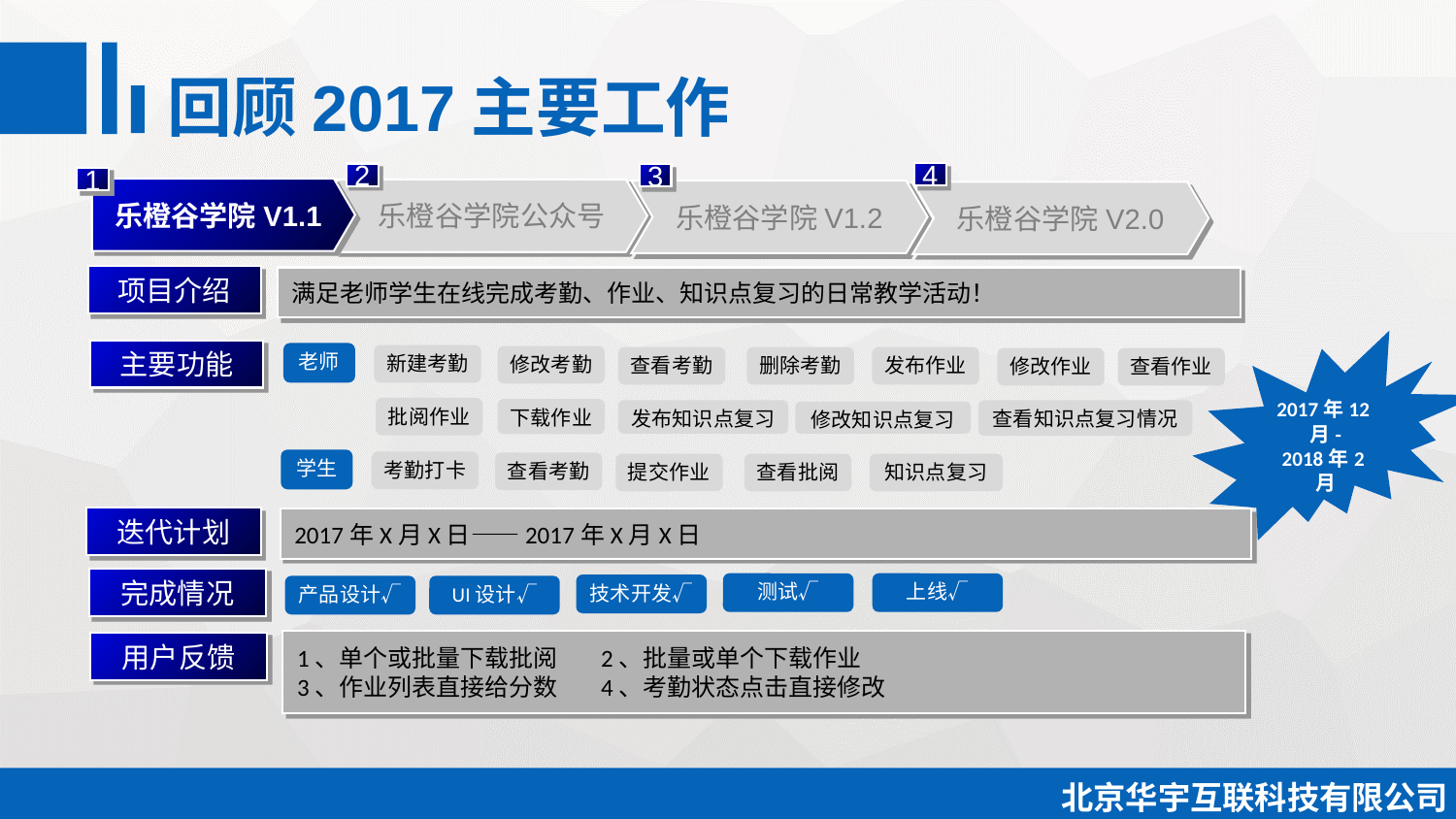

回顾2017主要工作

4
2
3
1
乐橙谷学院V1.1
乐橙谷学院公众号
乐橙谷学院V1.2
乐橙谷学院V2.0
项目介绍
满足老师学生在线完成考勤、作业、知识点复习的日常教学活动！
主要功能
迭代计划
2017年X月X日——2017年X月X日
完成情况
1、单个或批量下载批阅       2、批量或单个下载作业
3、作业列表直接给分数       4、考勤状态点击直接修改
用户反馈
2017年12月-
2018年2月
老师
新建考勤
修改考勤
查看考勤
删除考勤
查看作业
修改作业
批阅作业
下载作业
发布作业
发布知识点复习
查看知识点复习情况
修改知识点复习
学生
考勤打卡
查看考勤
提交作业
查看批阅
知识点复习
测试√
上线√
技术开发√
产品设计√
UI设计√

北京华宇互联科技有限公司